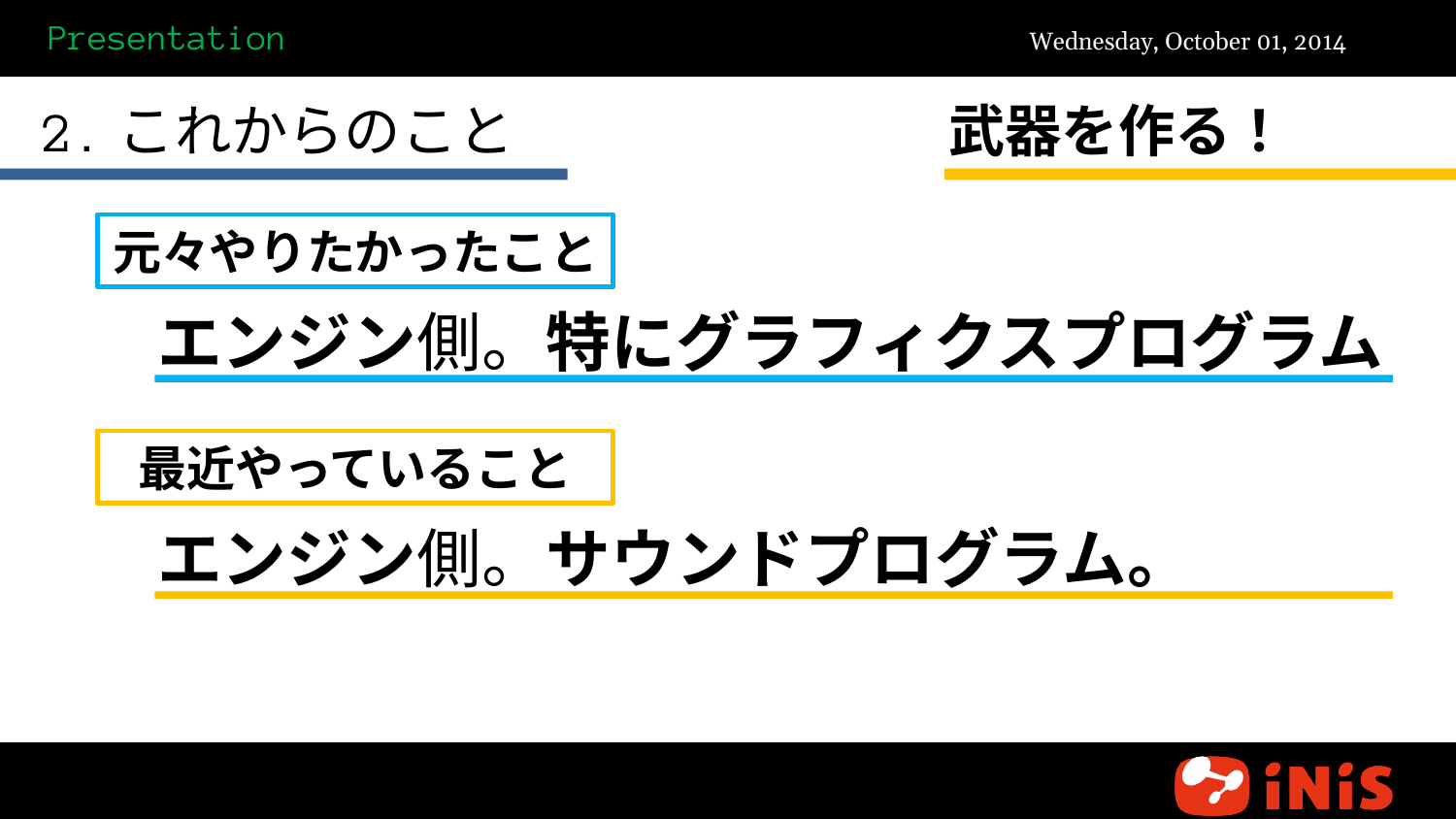

Wednesday, October 01, 2014
2.これからのこと

武器を作る！

元々やりたかったこと
エンジン側。特にグラフィクスプログラム

最近やっていること
エンジン側。サウンドプログラム。